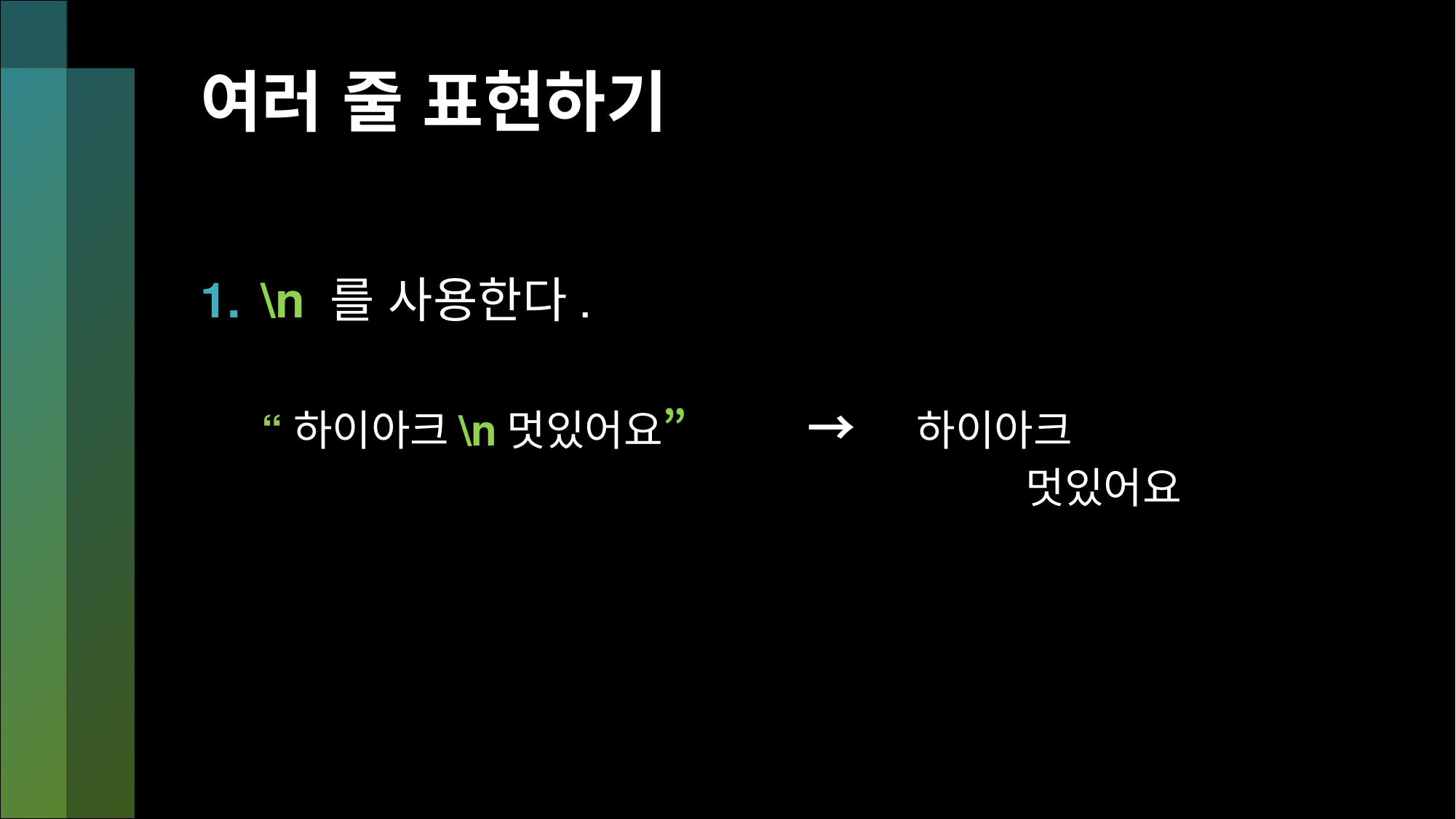

# 여러 줄 표현하기
\n 를 사용한다.
“하이아크\n멋있어요” 	→ 	하이아크									멋있어요